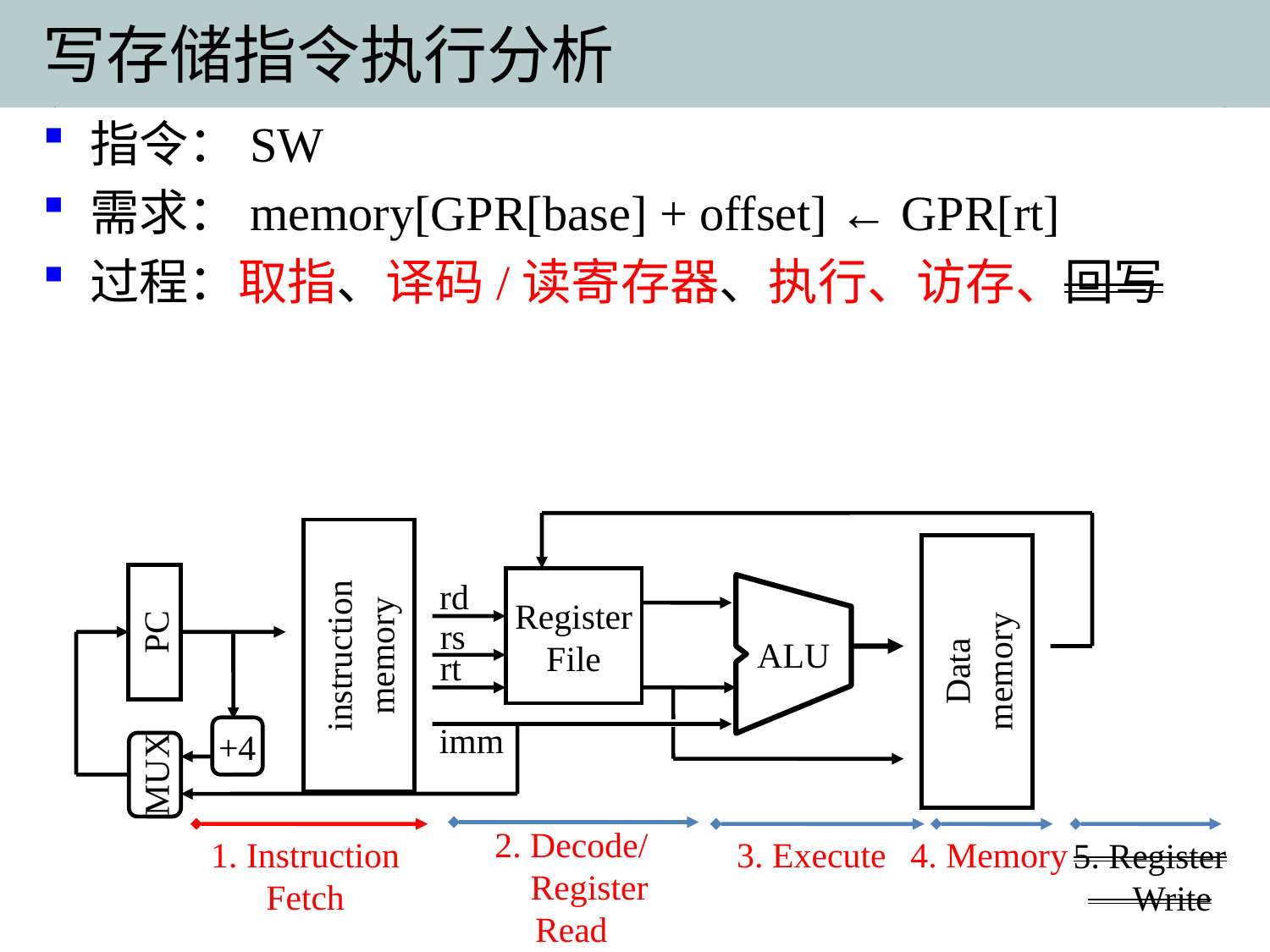

# 写存储指令执行分析
指令：SW
需求：memory[GPR[base] + offset] ← GPR[rt]
过程：取指、译码/读寄存器、执行、访存、回写

Register
File
rd
ALU

instruction
memory

PC
rs

Data
memory

rt

+4
imm

MUX

2. Decode/
    Register Read

1. Instruction
Fetch

3. Execute

4. Memory

5. Register
     Write